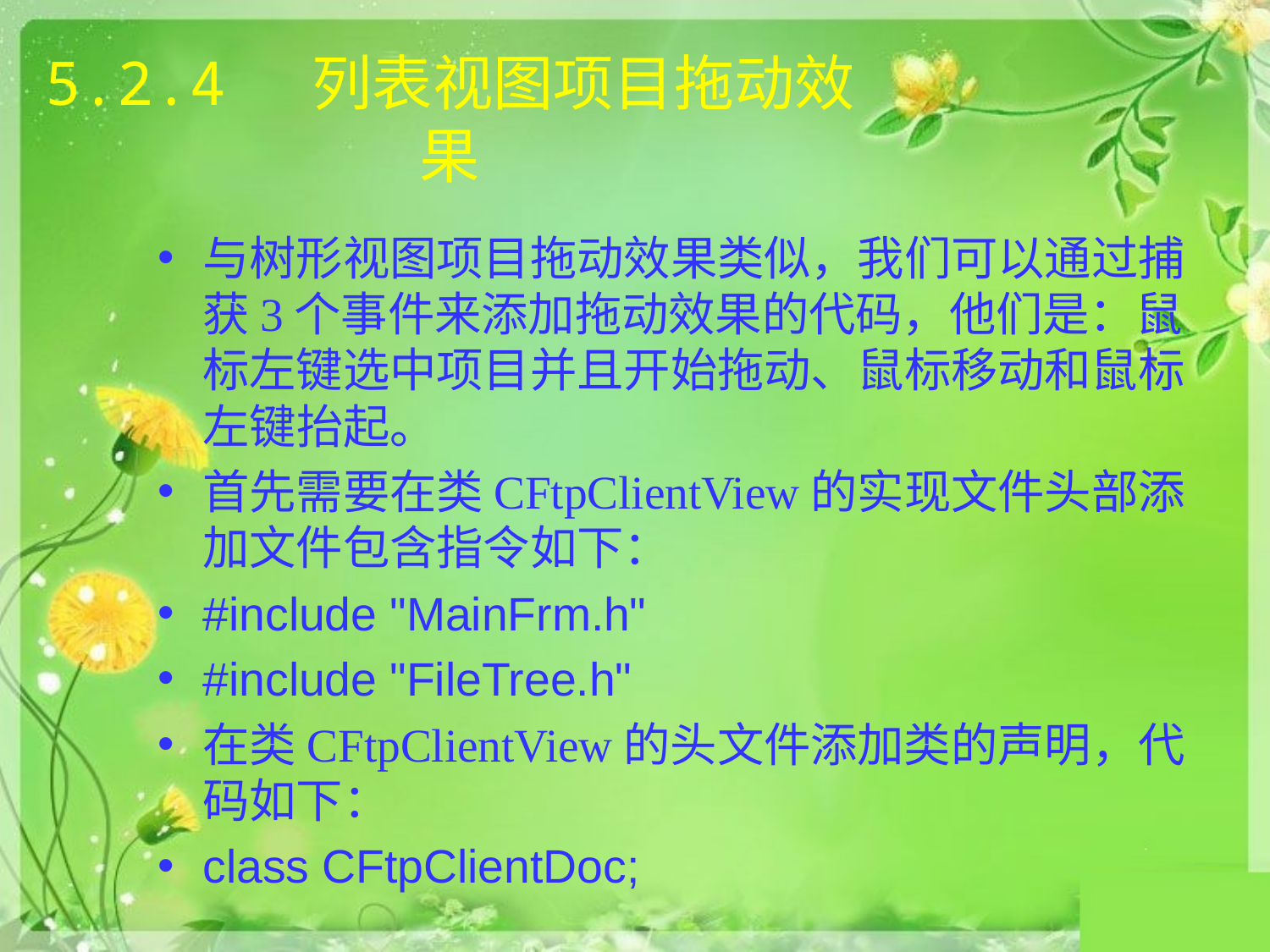

# 5.2.4  列表视图项目拖动效果
与树形视图项目拖动效果类似，我们可以通过捕获3个事件来添加拖动效果的代码，他们是：鼠标左键选中项目并且开始拖动、鼠标移动和鼠标左键抬起。
首先需要在类CFtpClientView的实现文件头部添加文件包含指令如下：
#include "MainFrm.h"
#include "FileTree.h"
在类CFtpClientView的头文件添加类的声明，代码如下：
class CFtpClientDoc;